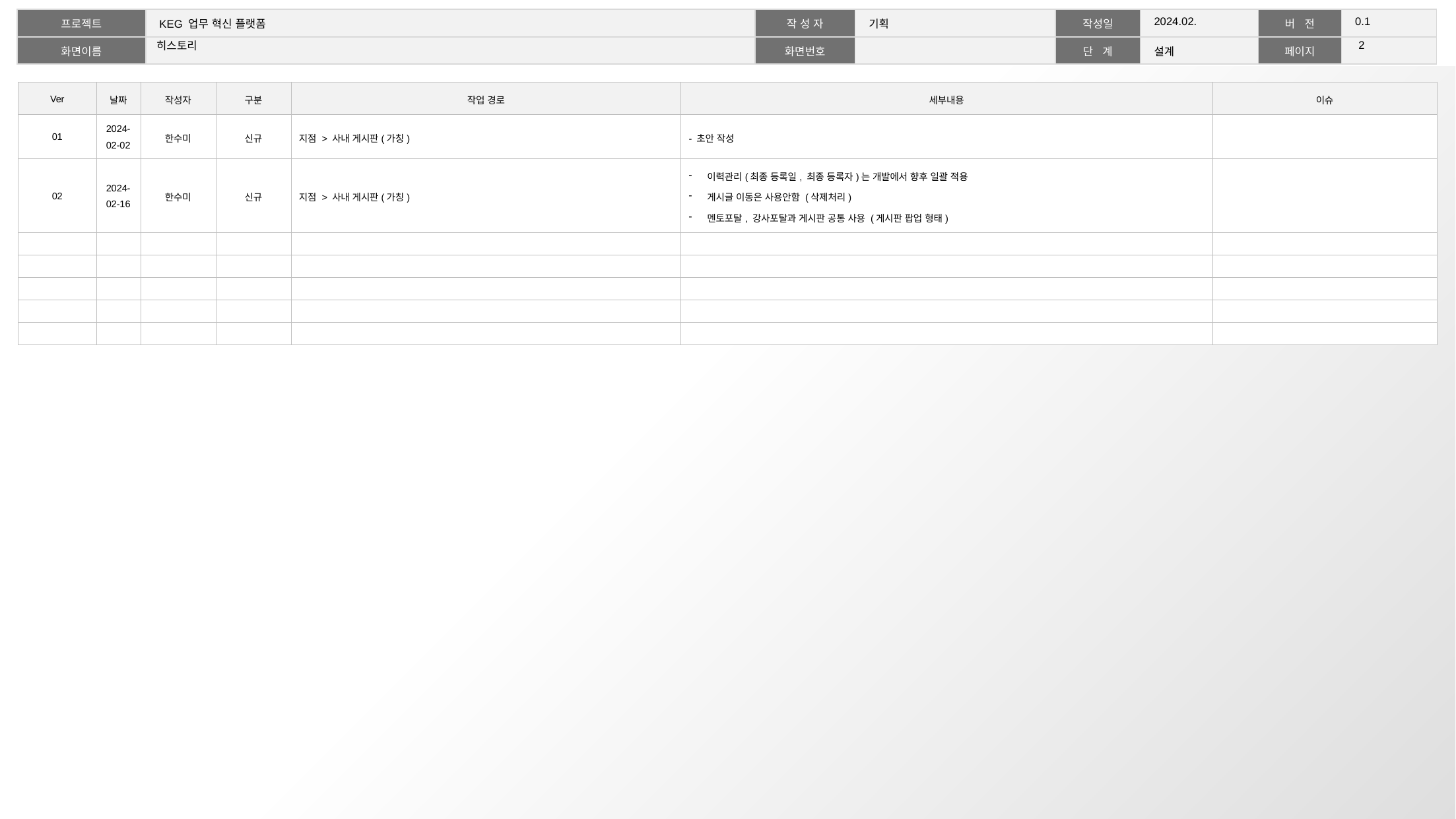

2

# 히스토리
| Ver | 날짜 | 작성자 | 구분 | 작업 경로 | 세부내용 | 이슈 |
| --- | --- | --- | --- | --- | --- | --- |
| 01 | 2024-02-02 | 한수미 | 신규 | 지점 > 사내 게시판(가칭) | - 초안 작성 |  |
| 02 | 2024-02-16 | 한수미 | 신규 | 지점 > 사내 게시판(가칭) | 이력관리(최종 등록일, 최종 등록자)는 개발에서 향후 일괄 적용 게시글 이동은 사용안함 (삭제처리) 멘토포탈, 강사포탈과 게시판 공통 사용 (게시판 팝업 형태) |  |
|  |  |  |  |  |  |  |
|  |  |  |  |  |  |  |
|  |  |  |  |  |  |  |
|  |  |  |  |  |  |  |
|  |  |  |  |  |  |  |